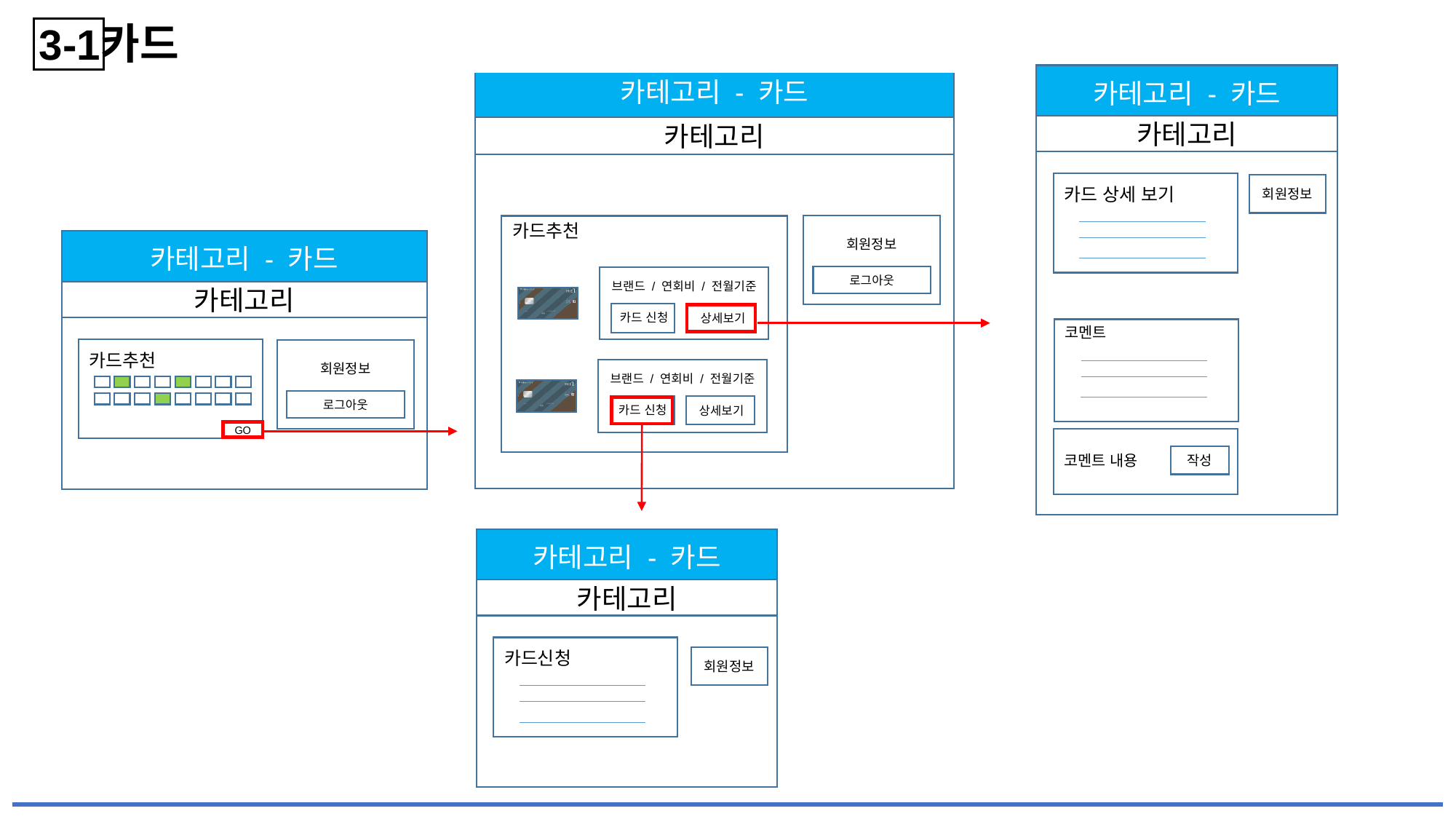

카드
3-1

카테고리 - 카드
카테고리

카드추천

브랜드 / 연회비 / 전월기준

카드 신청
상세보기

브랜드 / 연회비 / 전월기준

카드 신청
상세보기
카테고리 - 카드
카테고리

카드 상세 보기

코멘트

코멘트 내용

작성
회원정보
회원정보

로그아웃
카테고리 - 카드
카테고리

카드추천

GO

회원정보

로그아웃
카테고리 - 카드
카테고리

회원정보
카드신청